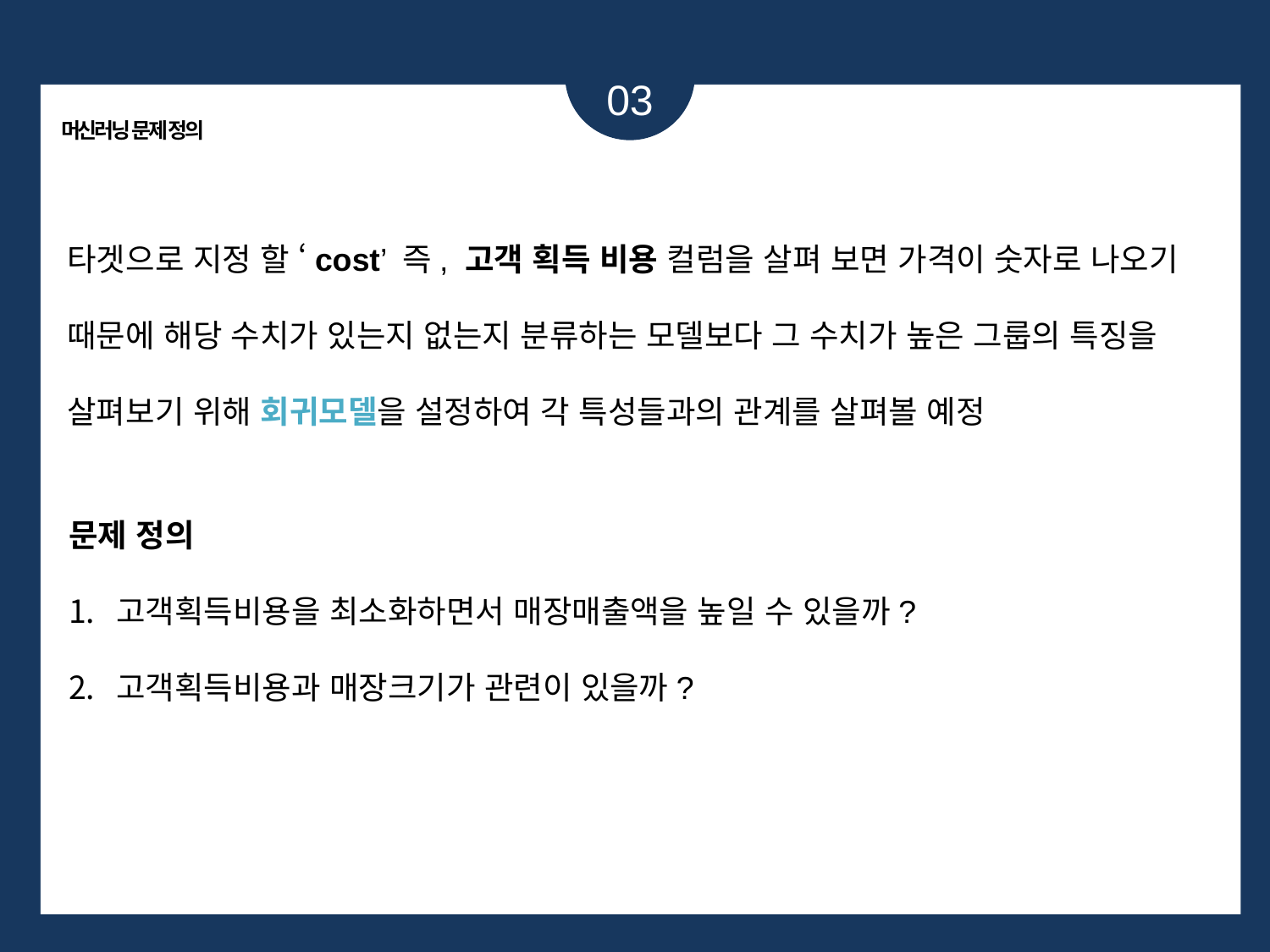

03

머신러닝 문제 정의
타겟으로 지정 할 ‘cost’ 즉, 고객 획득 비용 컬럼을 살펴 보면 가격이 숫자로 나오기 때문에 해당 수치가 있는지 없는지 분류하는 모델보다 그 수치가 높은 그룹의 특징을 살펴보기 위해 회귀모델을 설정하여 각 특성들과의 관계를 살펴볼 예정
문제 정의
고객획득비용을 최소화하면서 매장매출액을 높일 수 있을까?
고객획득비용과 매장크기가 관련이 있을까?